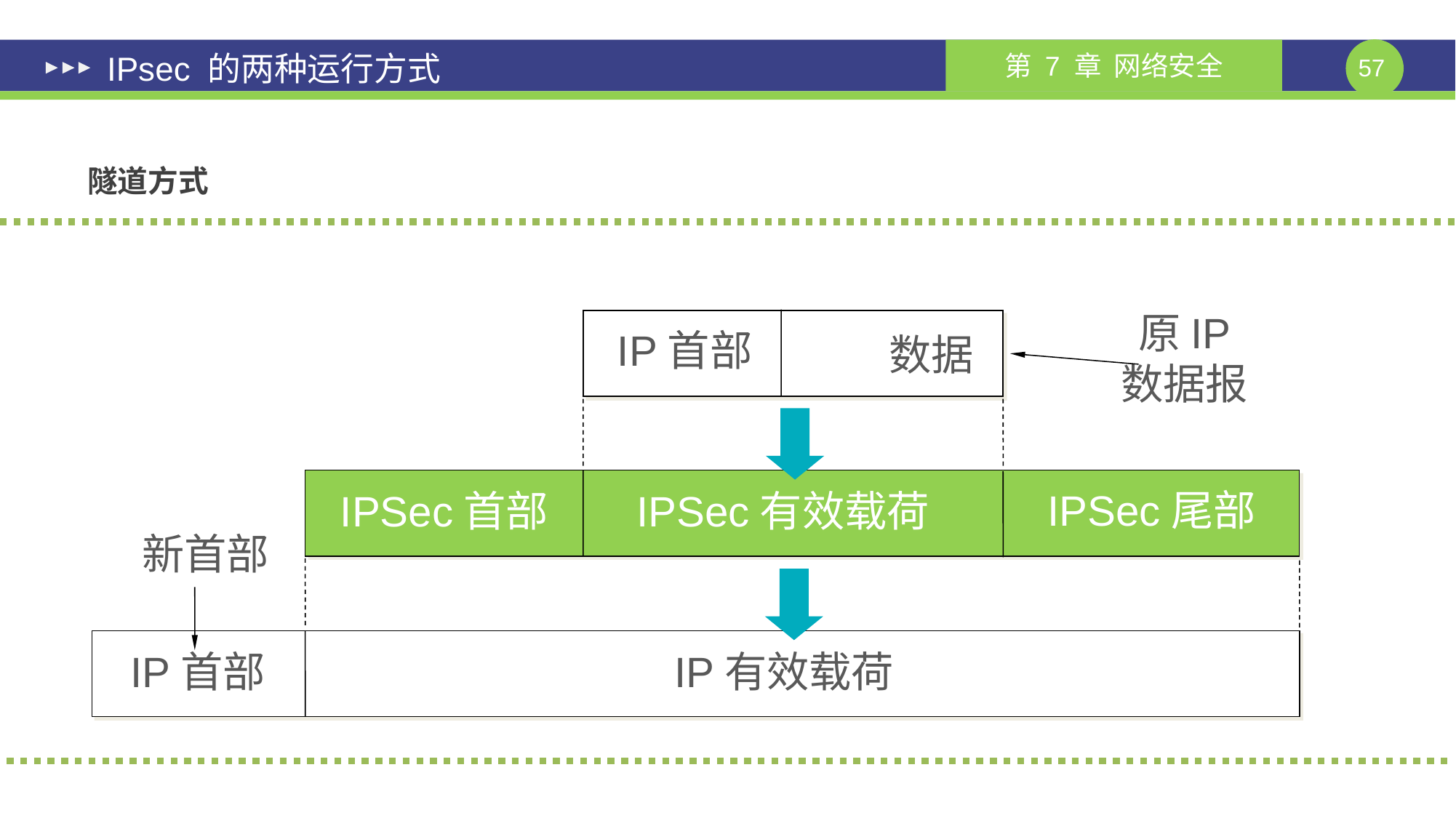

# IPsec 的两种运行方式
隧道方式
原IP
数据报

数据
IP首部

IPSec尾部
IPSec首部
IPSec有效载荷
新首部

IP首部
IP有效载荷
课件制作人：谢钧  谢希仁